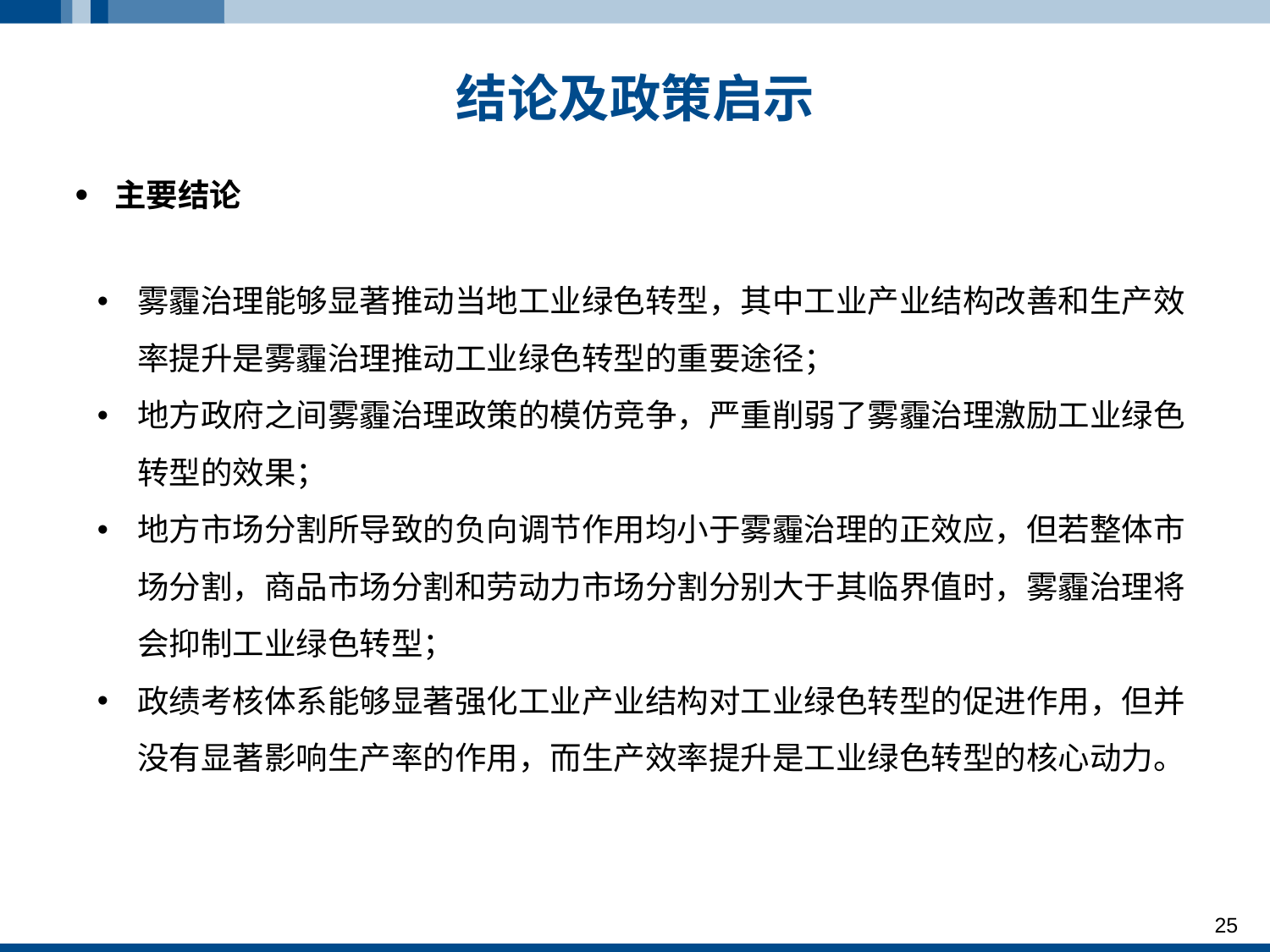

# 结论及政策启示
主要结论
雾霾治理能够显著推动当地工业绿色转型，其中工业产业结构改善和生产效率提升是雾霾治理推动工业绿色转型的重要途径；
地方政府之间雾霾治理政策的模仿竞争，严重削弱了雾霾治理激励工业绿色转型的效果；
地方市场分割所导致的负向调节作用均小于雾霾治理的正效应，但若整体市场分割，商品市场分割和劳动力市场分割分别大于其临界值时，雾霾治理将会抑制工业绿色转型；
政绩考核体系能够显著强化工业产业结构对工业绿色转型的促进作用，但并没有显著影响生产率的作用，而生产效率提升是工业绿色转型的核心动力。
25